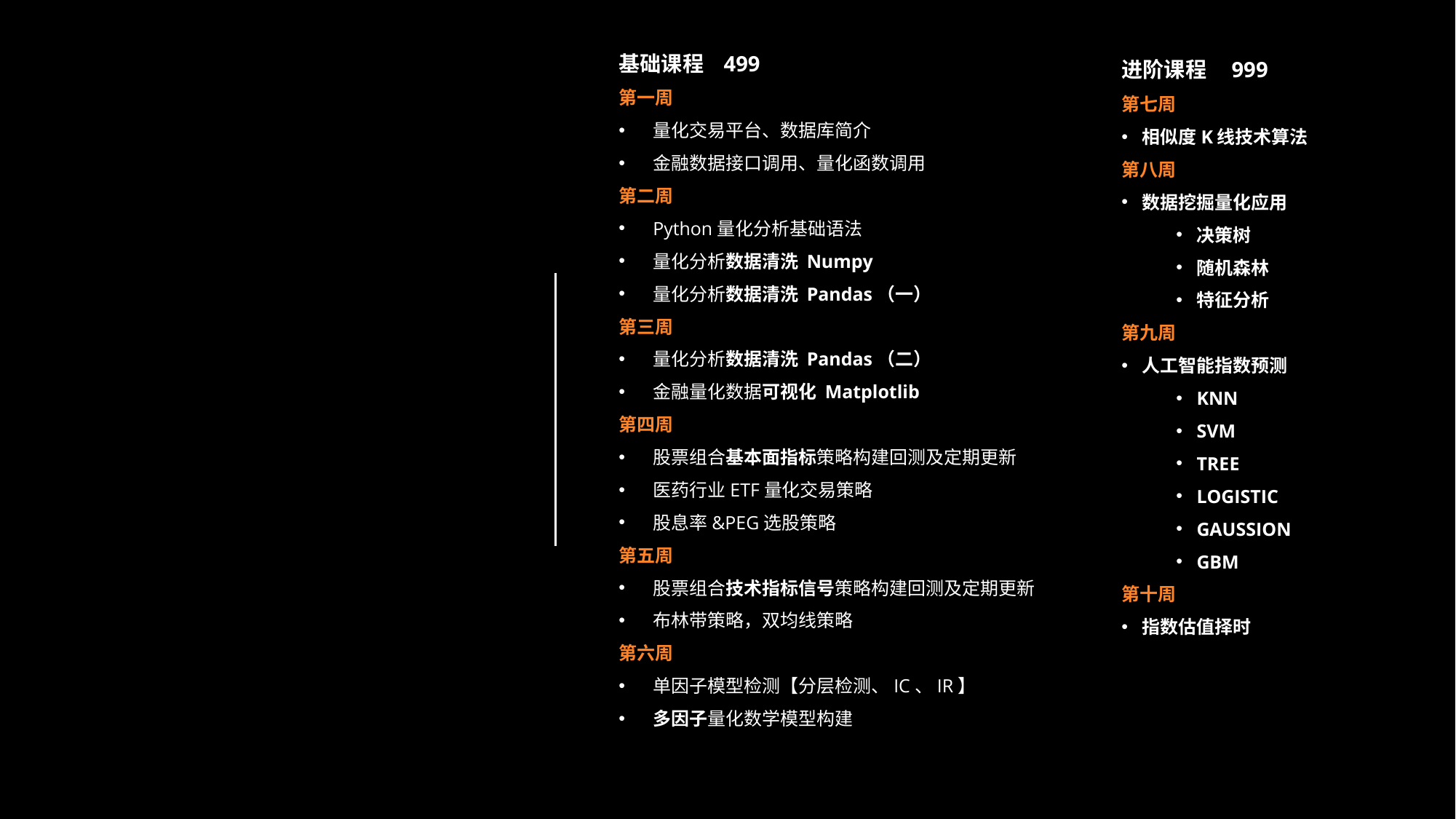

金融量化交易实训课程

基础课程   499
第一周
量化交易平台、数据库简介
金融数据接口调用、量化函数调用
第二周
Python量化分析基础语法
量化分析数据清洗 Numpy
量化分析数据清洗 Pandas（一）
第三周
量化分析数据清洗 Pandas（二）
金融量化数据可视化 Matplotlib
第四周
股票组合基本面指标策略构建回测及定期更新
医药行业ETF量化交易策略
股息率&PEG选股策略
第五周
股票组合技术指标信号策略构建回测及定期更新
布林带策略，双均线策略
第六周
单因子模型检测【分层检测、IC、IR】
多因子量化数学模型构建

进阶课程    999
第七周
相似度K线技术算法
第八周
数据挖掘量化应用
决策树
随机森林
特征分析
第九周
人工智能指数预测
KNN
SVM
TREE
LOGISTIC
GAUSSION
GBM
第十周
指数估值择时